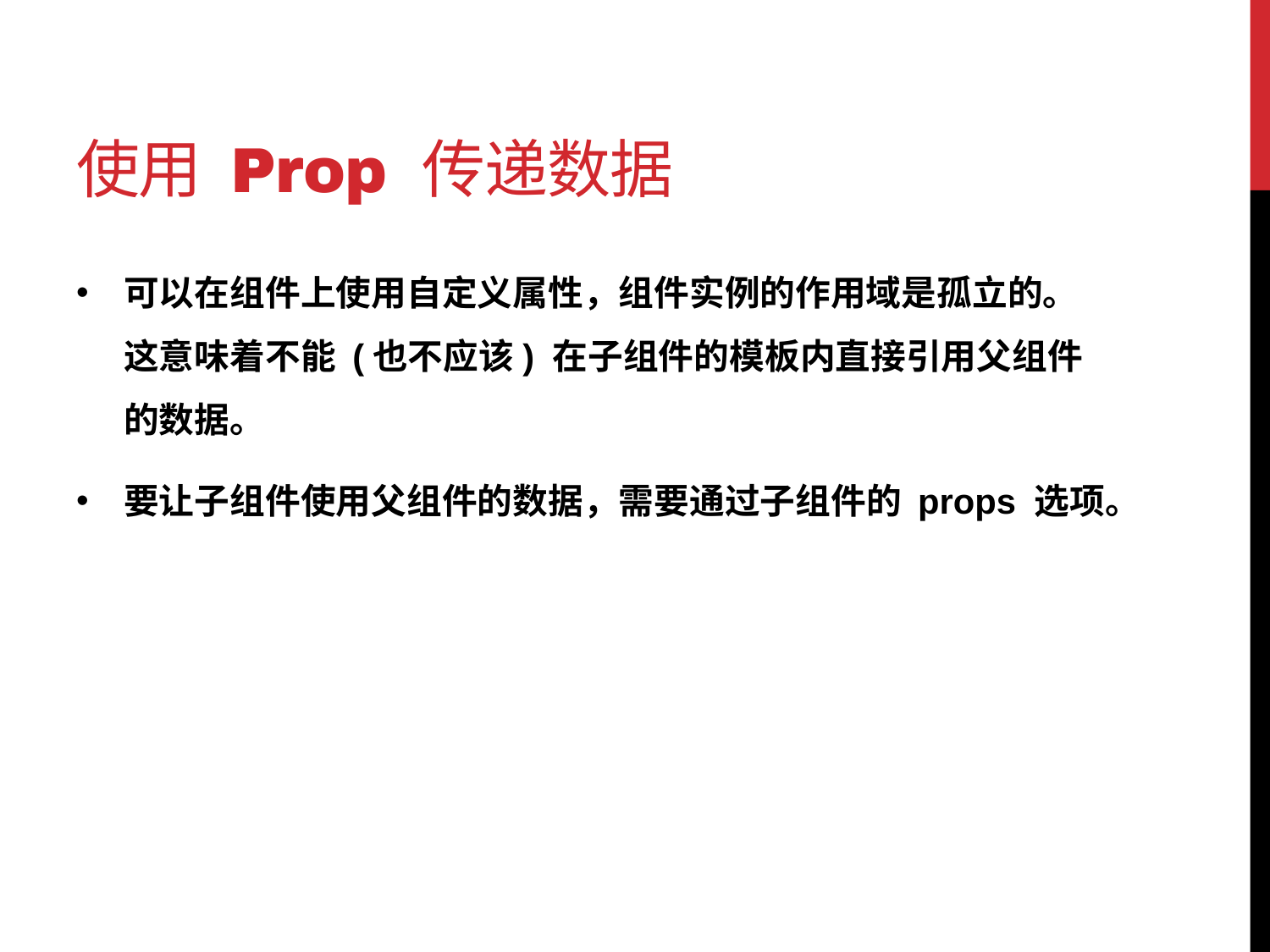

# 使用 Prop 传递数据
可以在组件上使用自定义属性，组件实例的作用域是孤立的。这意味着不能 (也不应该) 在子组件的模板内直接引用父组件的数据。
要让子组件使用父组件的数据，需要通过子组件的 props 选项。